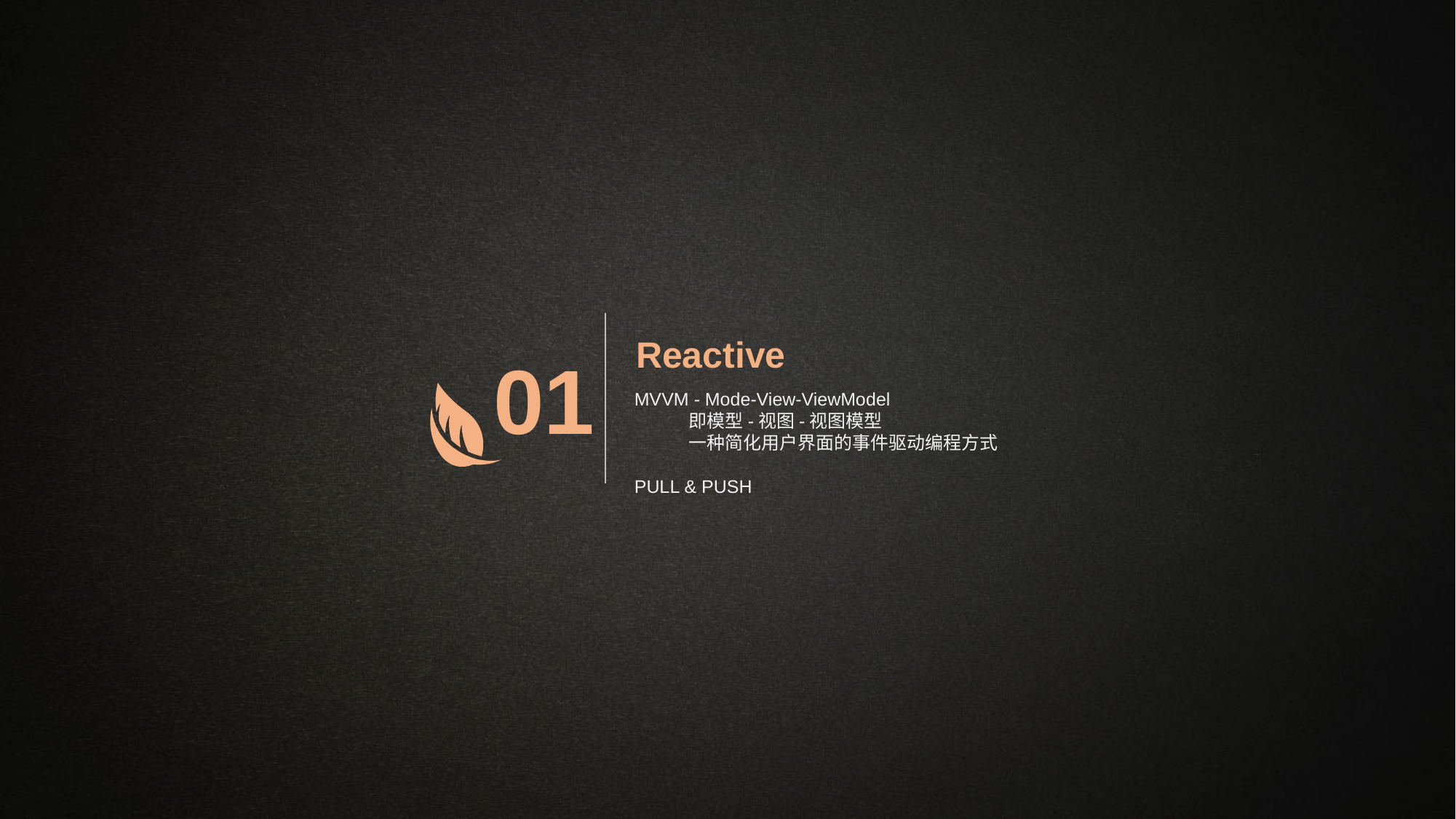

Reactive
01

MVVM - Mode-View-ViewModel
即模型-视图-视图模型
一种简化用户界面的事件驱动编程方式

PULL & PUSH